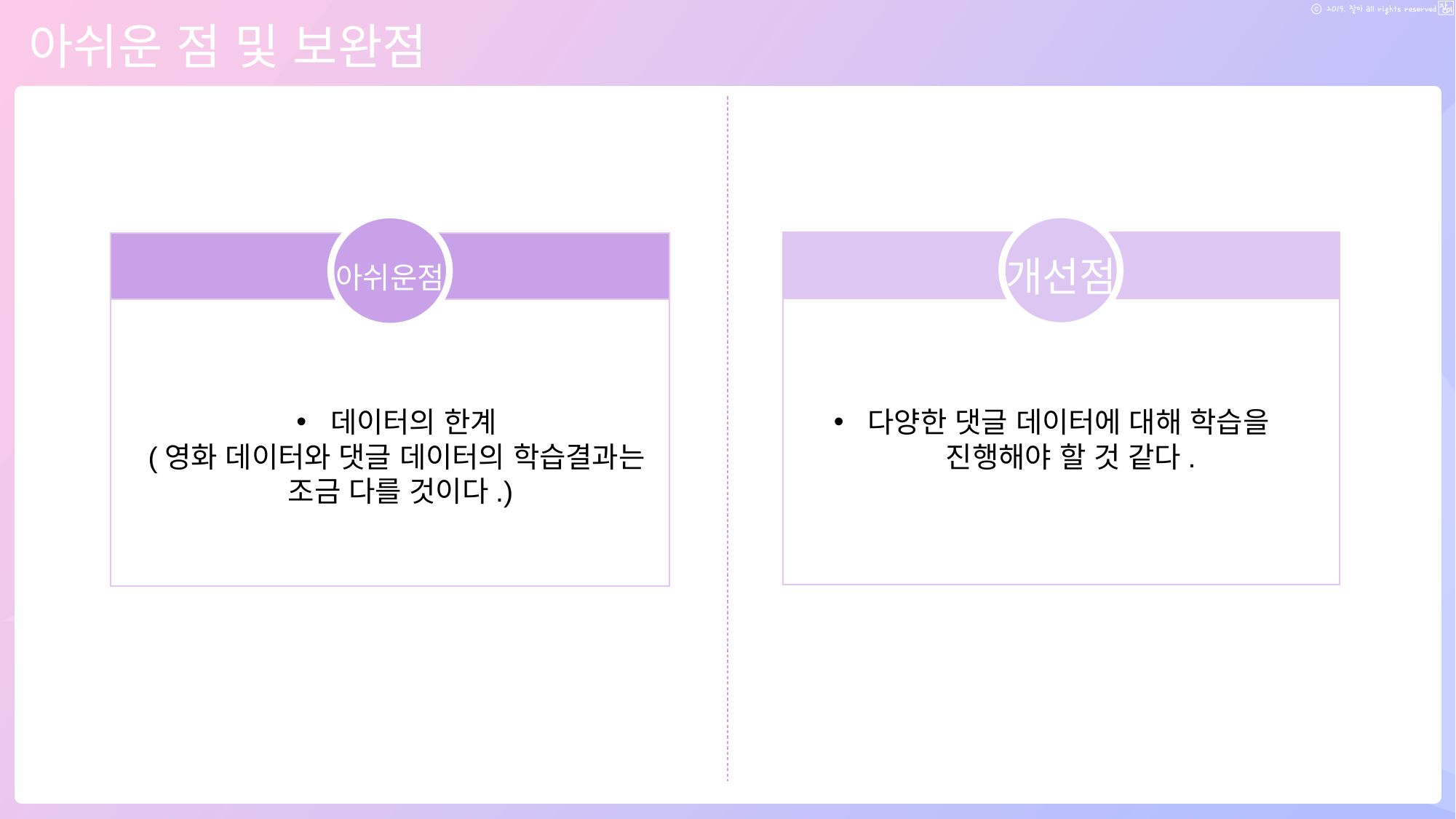

# 아쉬운 점 및 보완점

개선점

아쉬운점

데이터의 한계
(영화 데이터와 댓글 데이터의 학습결과는
조금 다를 것이다.)
다양한 댓글 데이터에 대해 학습을
    진행해야 할 것 같다.